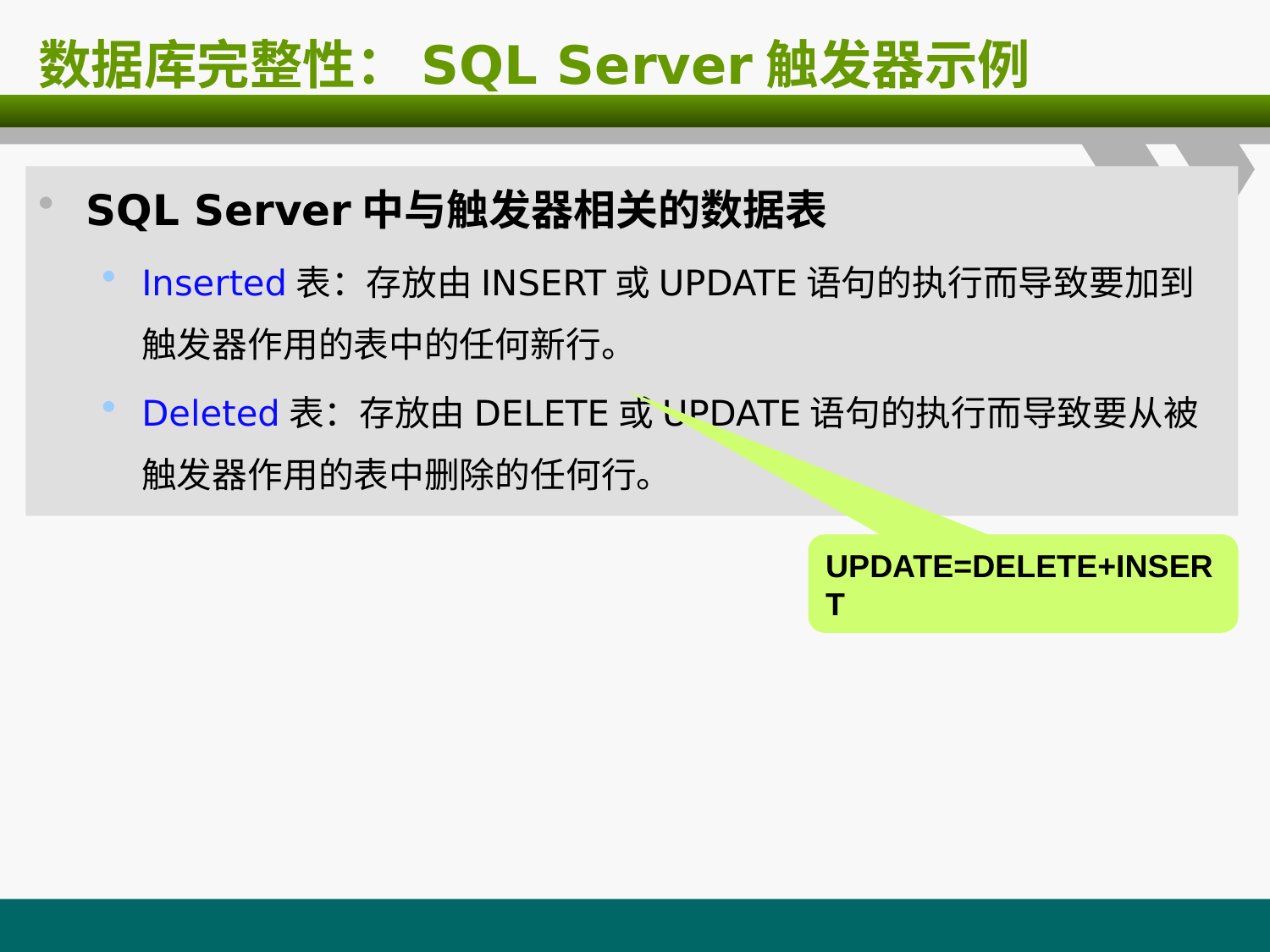

# 数据库完整性：SQL Server触发器示例
SQL Server中与触发器相关的数据表
Inserted表：存放由INSERT或UPDATE语句的执行而导致要加到触发器作用的表中的任何新行。
Deleted表：存放由DELETE或UPDATE语句的执行而导致要从被触发器作用的表中删除的任何行。
UPDATE=DELETE+INSERT